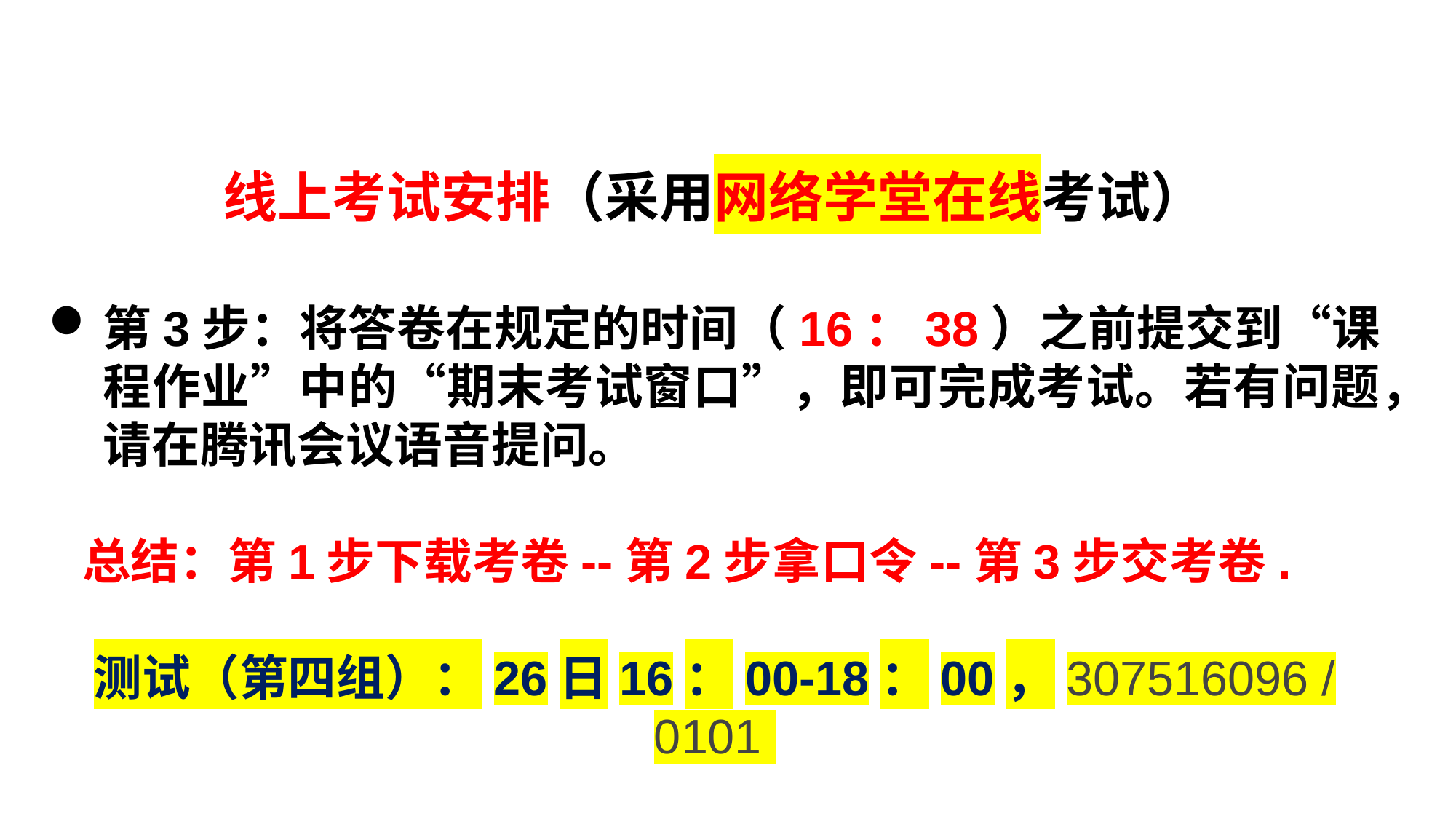

线上考试安排（采用网络学堂在线考试）

第3步：将答卷在规定的时间（16：38）之前提交到“课程作业”中的“期末考试窗口”，即可完成考试。若有问题，请在腾讯会议语音提问。

  总结：第1步下载考卷--第2步拿口令--第3步交考卷.

测试（第四组）：26日16：00-18：00，307516096 / 0101